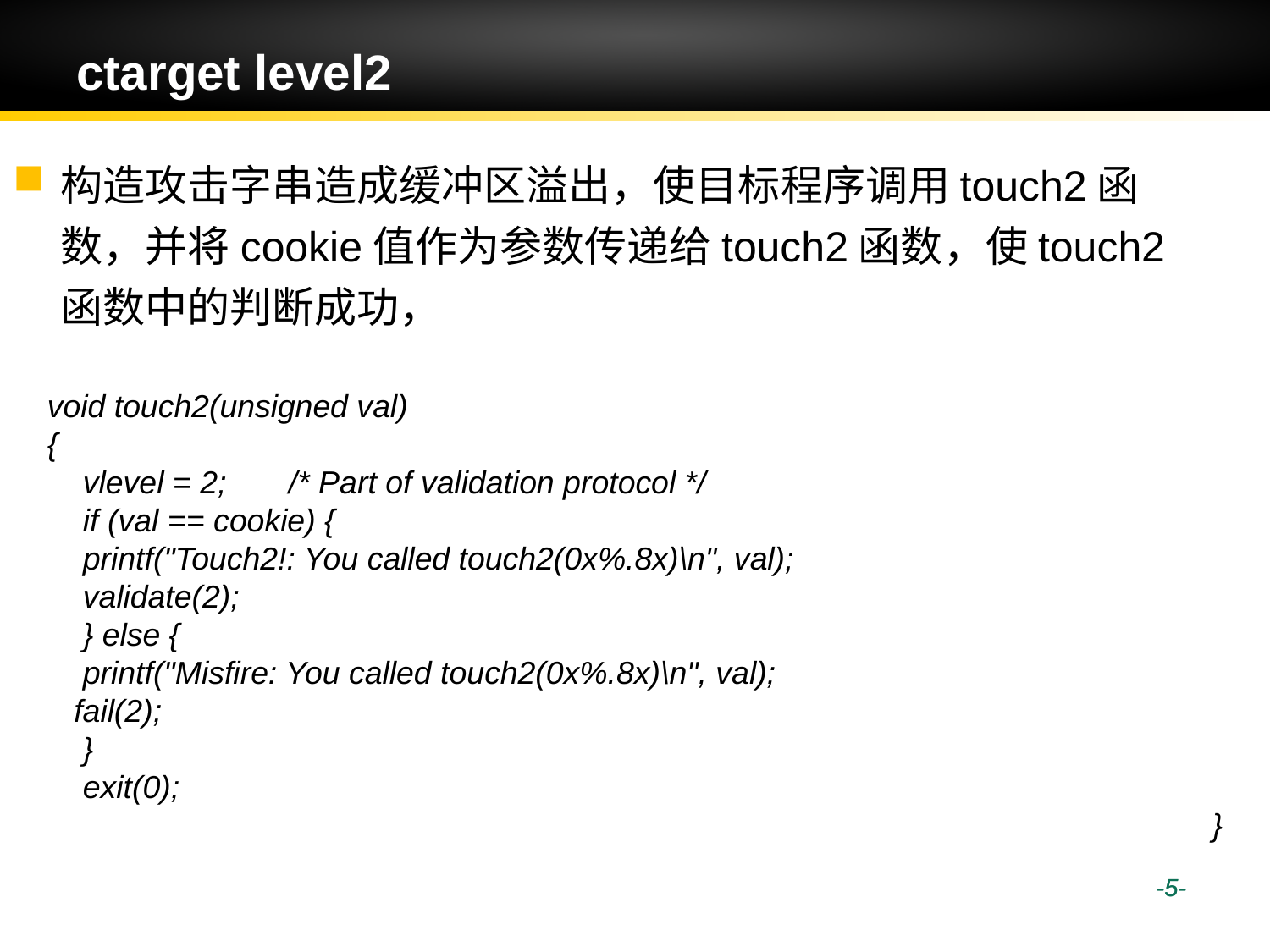

# ctarget level2
构造攻击字串造成缓冲区溢出，使目标程序调用touch2函数，并将cookie值作为参数传递给touch2函数，使touch2函数中的判断成功，
void touch2(unsigned val)
{
    vlevel = 2;       /* Part of validation protocol */
    if (val == cookie) {
    printf("Touch2!: You called touch2(0x%.8x)\n", val);
    validate(2);
    } else {
    printf("Misfire: You called touch2(0x%.8x)\n", val);
   fail(2);
    }
    exit(0);
}
 -5-
 -5-